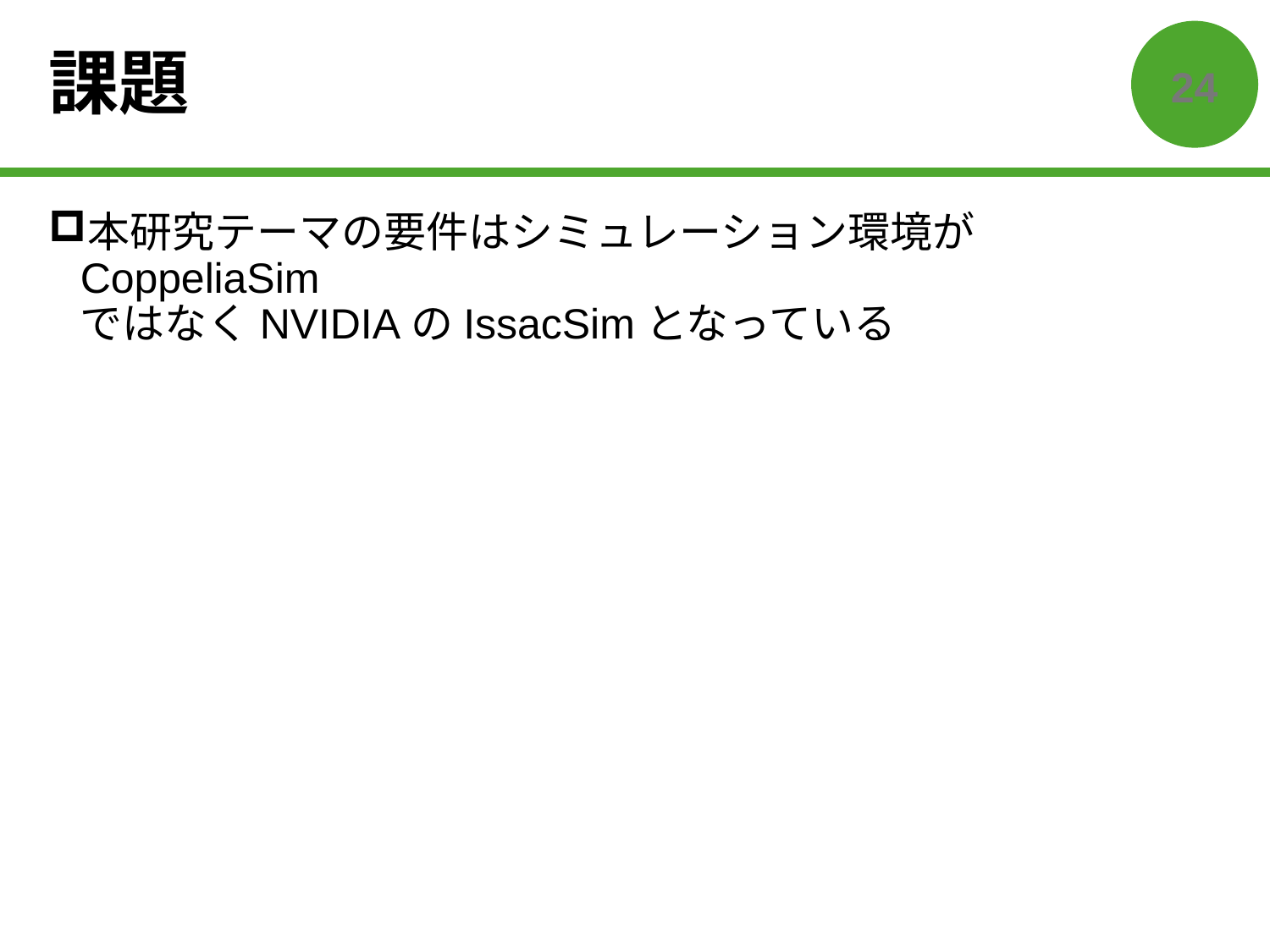

# 課題
24
本研究テーマの要件はシミュレーション環境がCoppeliaSim
ではなくNVIDIAのIssacSimとなっている